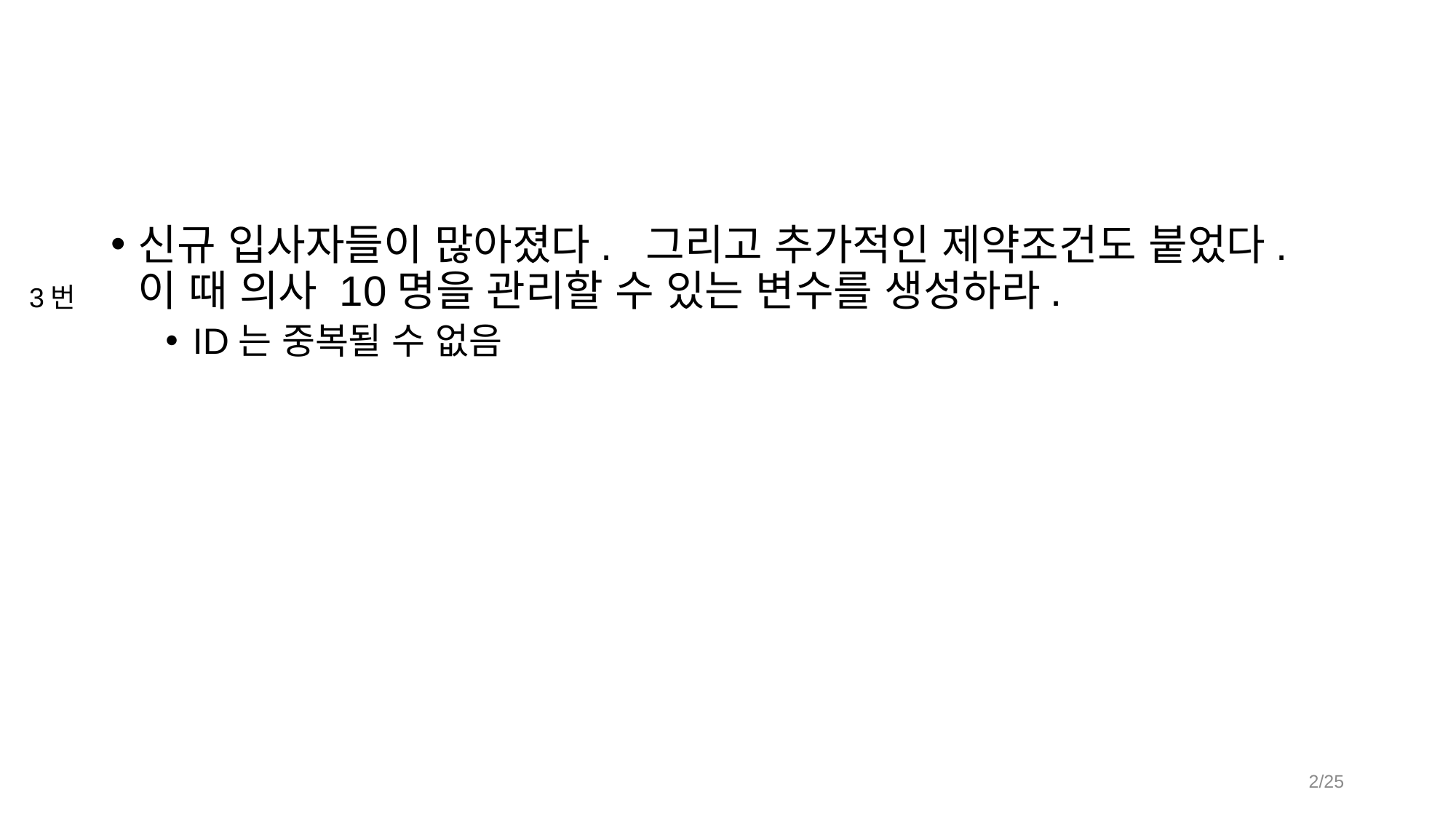

#
신규 입사자들이 많아졌다.  그리고 추가적인 제약조건도 붙었다. 이 때 의사 10명을 관리할 수 있는 변수를 생성하라.
ID는 중복될 수 없음

3번
2/25